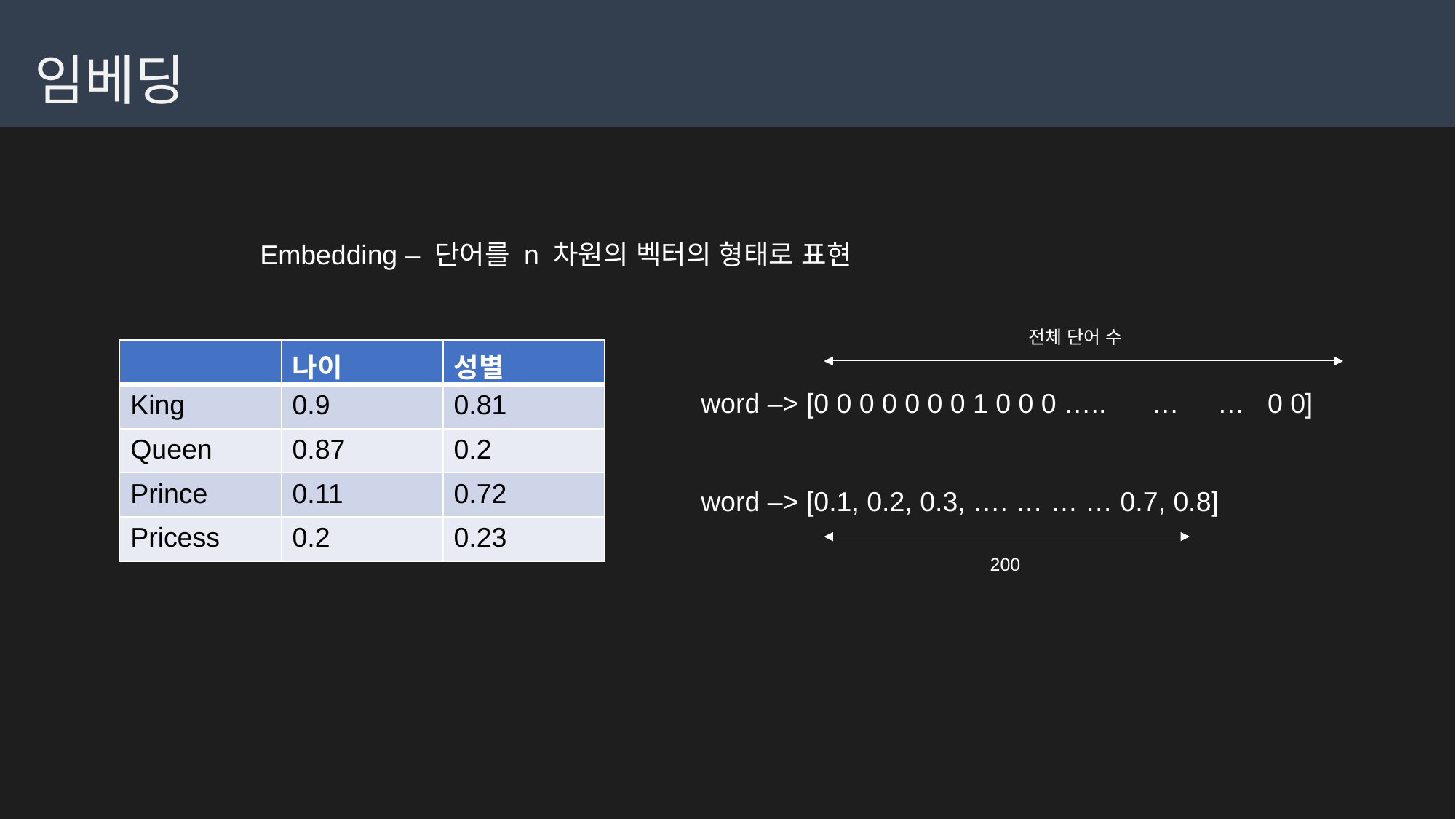

# 임베딩
Embedding – 단어를 n 차원의 벡터의 형태로 표현
전체 단어 수
|  | 나이 | 성별 |
| --- | --- | --- |
| King | 0.9 | 0.81 |
| Queen | 0.87 | 0.2 |
| Prince | 0.11 | 0.72 |
| Pricess | 0.2 | 0.23 |
word –> [0 0 0 0 0 0 0 1 0 0 0 …..      …     …   0 0]
word –> [0.1, 0.2, 0.3, …. … … … 0.7, 0.8]
200